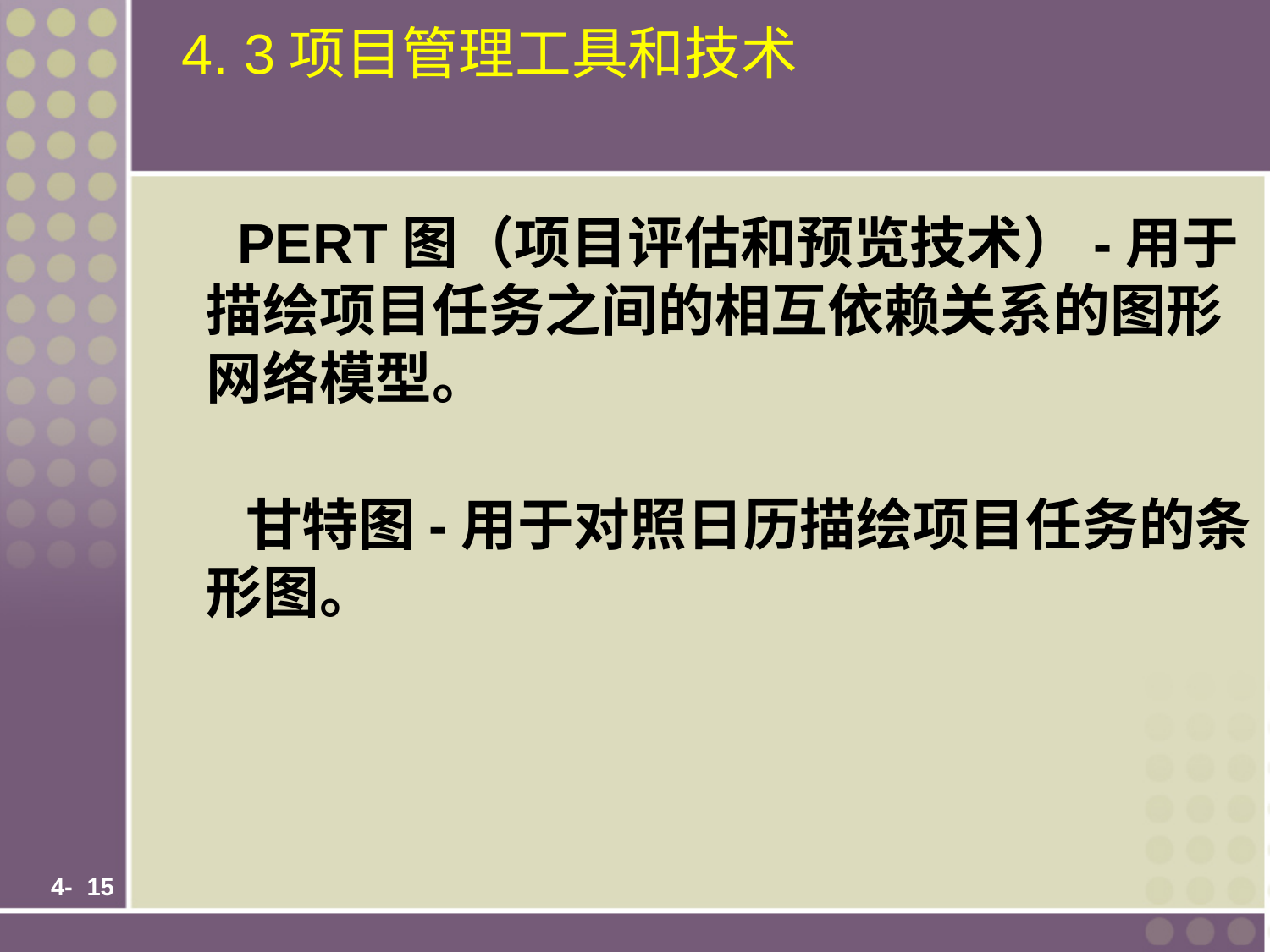

# 4. 3项目管理工具和技术
  PERT图（项目评估和预览技术）-用于描绘项目任务之间的相互依赖关系的图形网络模型。
  甘特图-用于对照日历描绘项目任务的条形图。

  4-  15